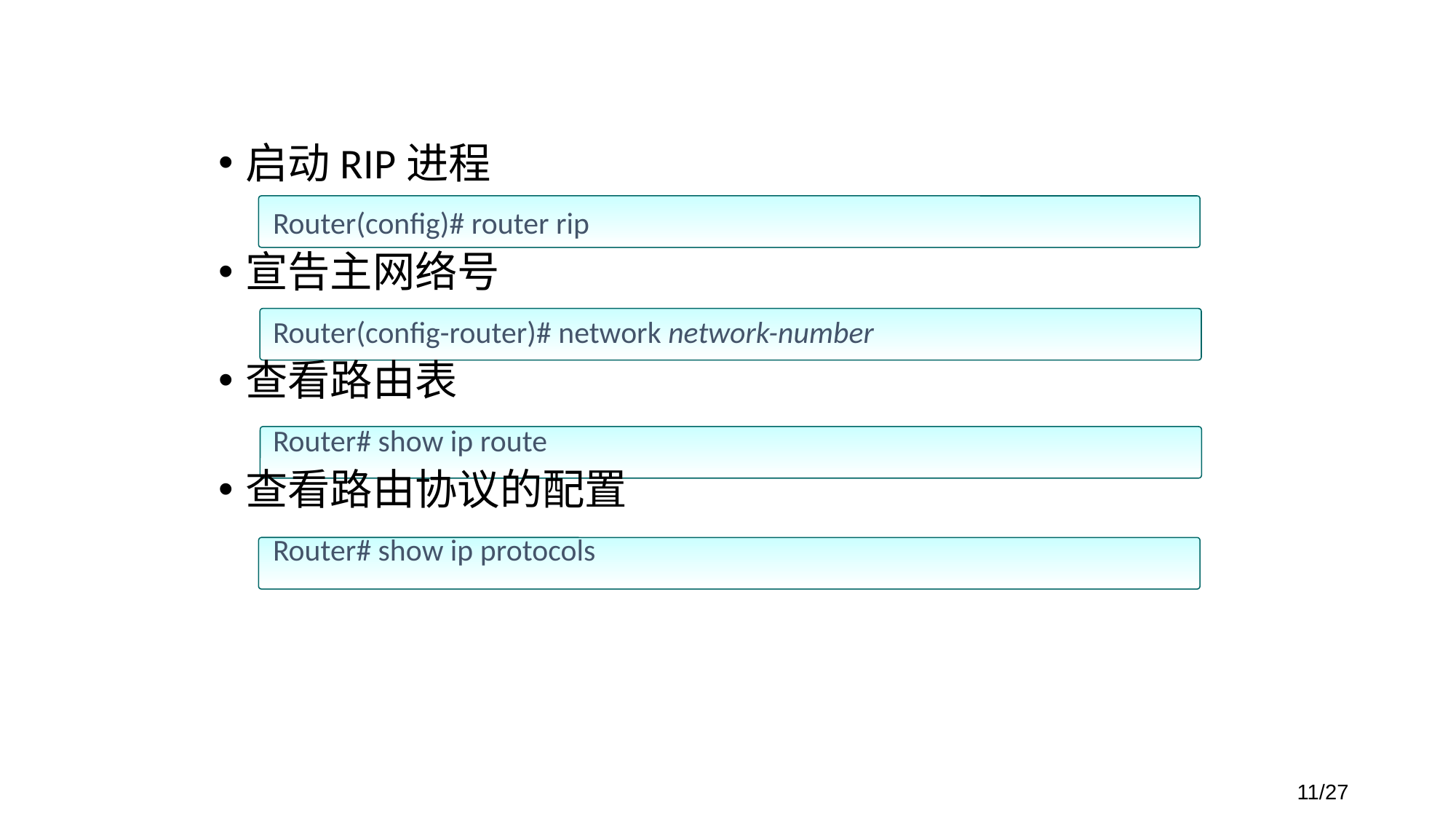

# RIP的配置和验证4-1
启动RIP进程
Router(config)# router rip
宣告主网络号
Router(config-router)# network network-number
查看路由表
Router# show ip route
查看路由协议的配置
Router# show ip protocols